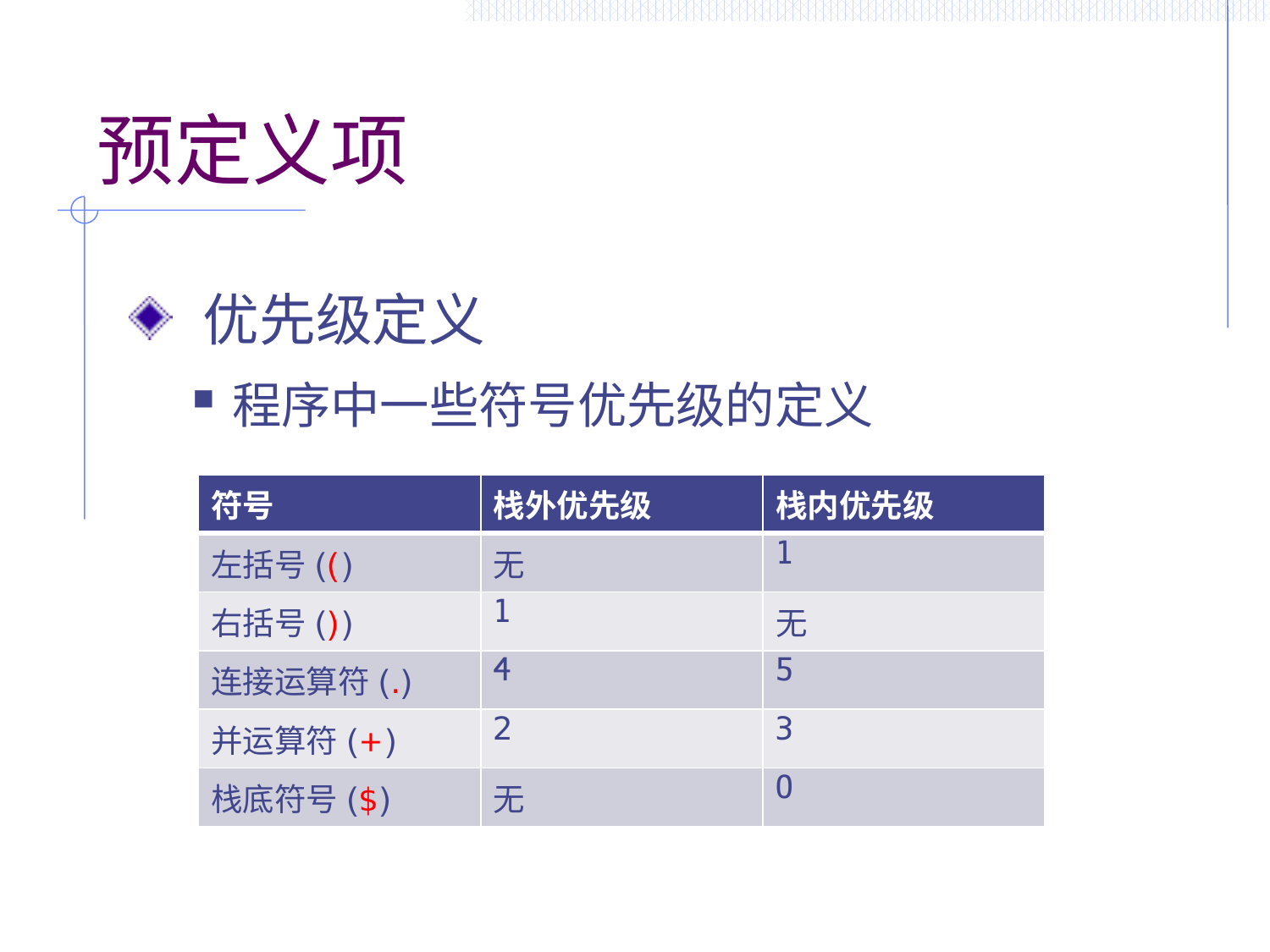

# 预定义项
 优先级定义
程序中一些符号优先级的定义

| 符号 | 栈外优先级 | 栈内优先级 |
| --- | --- | --- |
| 左括号(() | 无 | 1 |
| 右括号()) | 1 | 无 |
| 连接运算符(.) | 4 | 5 |
| 并运算符(+) | 2 | 3 |
| 栈底符号($) | 无 | 0 |